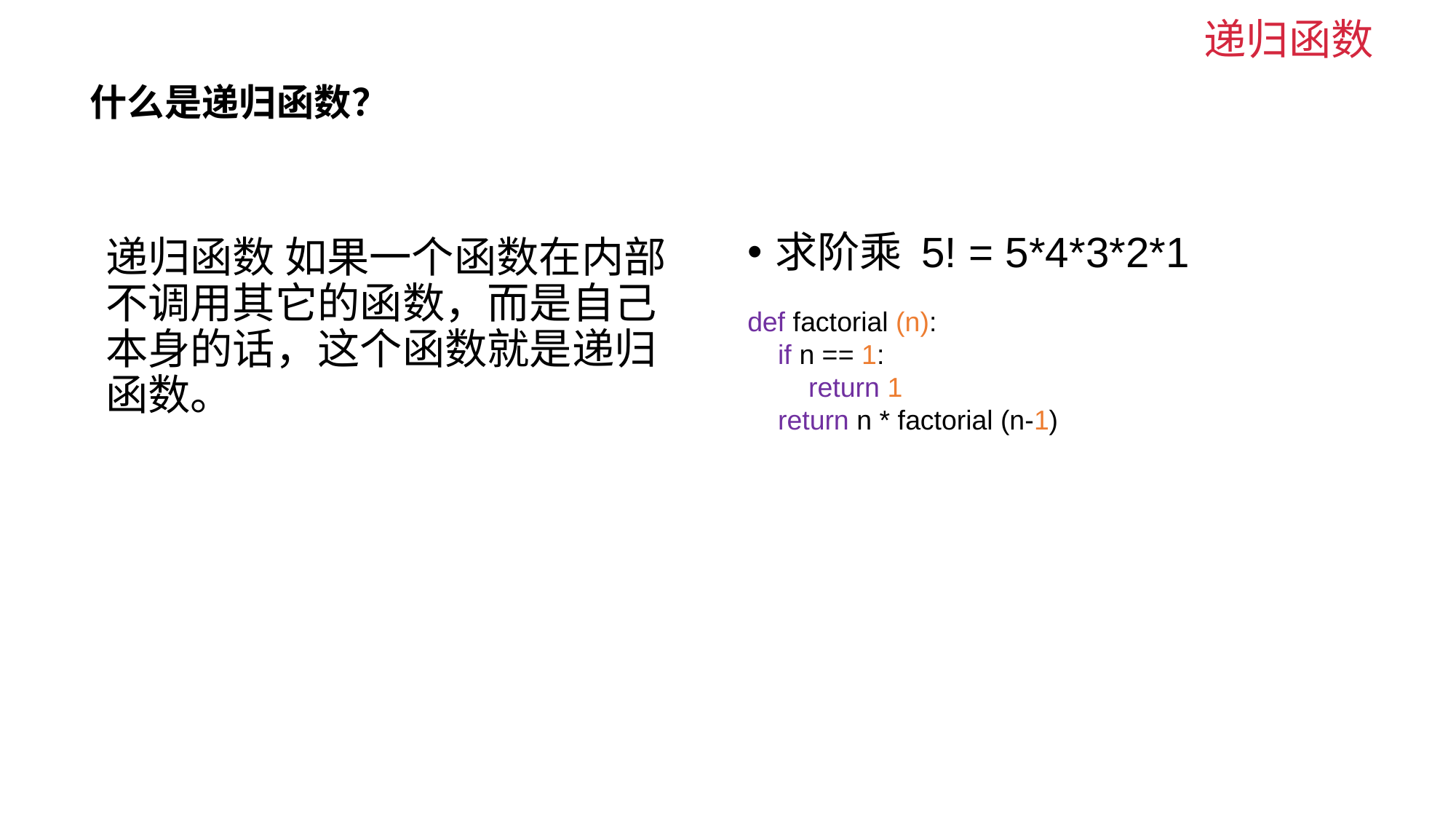

递归函数
# 什么是递归函数？
求阶乘 5! = 5*4*3*2*1
递归函数 如果一个函数在内部不调用其它的函数，而是自己本身的话，这个函数就是递归函数。
def factorial (n):
    if n == 1:
        return 1
    return n * factorial (n-1)